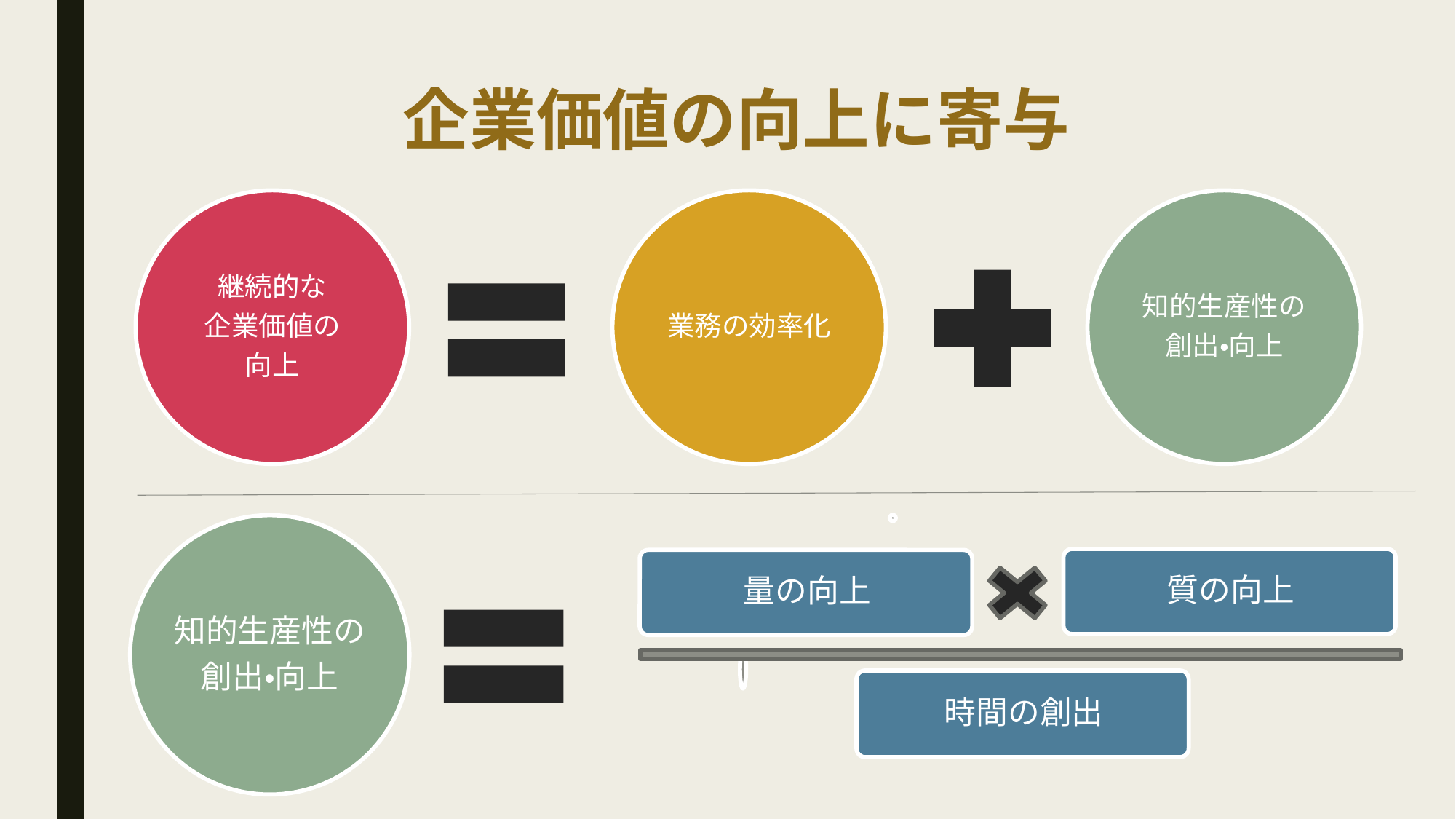

# 企業価値の向上に寄与
継続的な
企業価値の
向上

業務の効率化

知的生産性の
創出・向上
質の向上
量の向上
時間の創出
知的生産性の
創出・向上